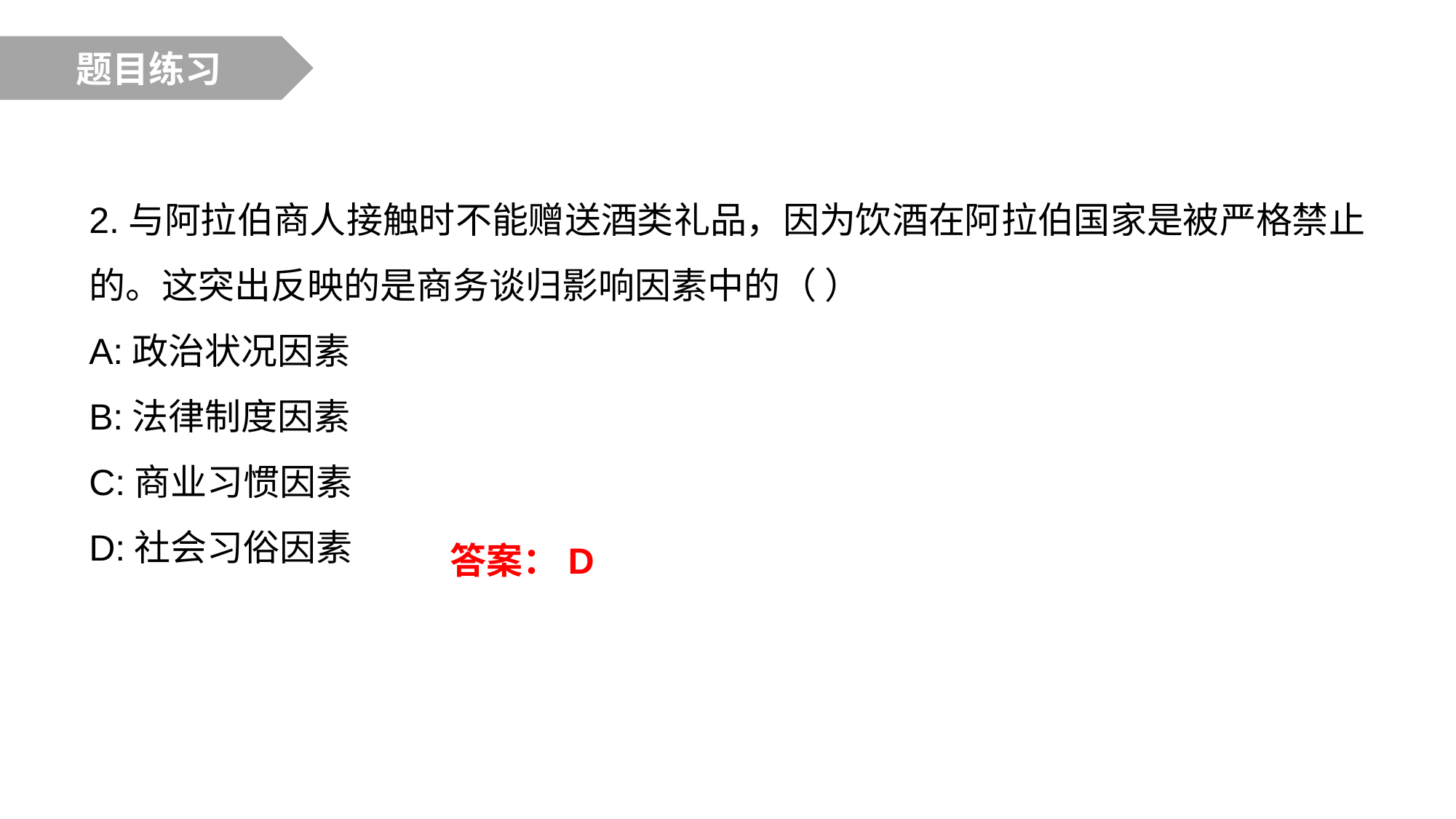

题目练习
2.与阿拉伯商人接触时不能赠送酒类礼品，因为饮酒在阿拉伯国家是被严格禁止的。这突出反映的是商务谈归影响因素中的（ ）
A:政治状况因素
B:法律制度因素
C:商业习惯因素
D:社会习俗因素
答案：D